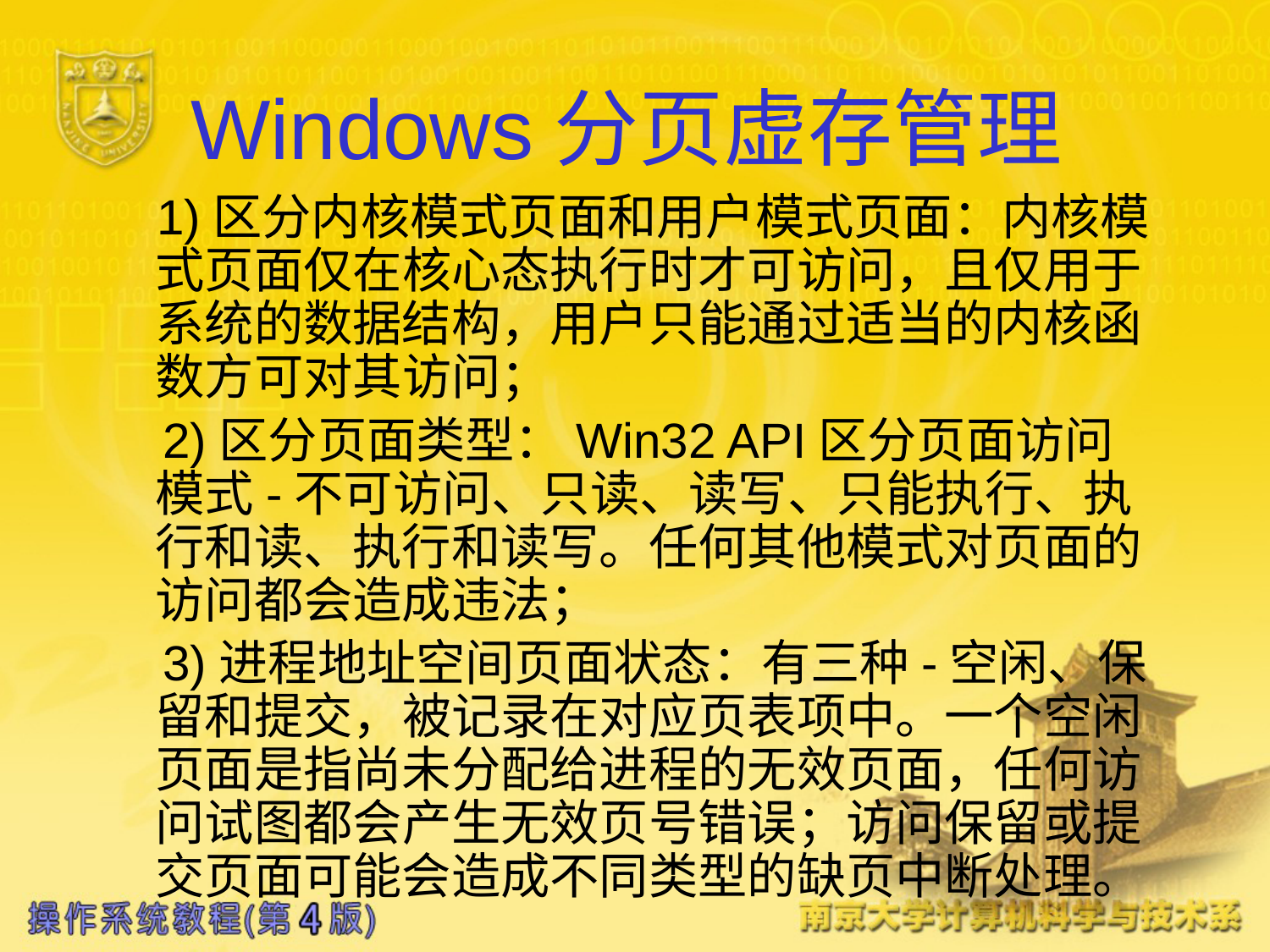

# Windows分页虚存管理
    1)区分内核模式页面和用户模式页面：内核模式页面仅在核心态执行时才可访问，且仅用于系统的数据结构，用户只能通过适当的内核函数方可对其访问；
    2)区分页面类型：Win32 API区分页面访问模式-不可访问、只读、读写、只能执行、执行和读、执行和读写。任何其他模式对页面的访问都会造成违法；
    3)进程地址空间页面状态：有三种-空闲、保留和提交，被记录在对应页表项中。一个空闲页面是指尚未分配给进程的无效页面，任何访问试图都会产生无效页号错误；访问保留或提交页面可能会造成不同类型的缺页中断处理。